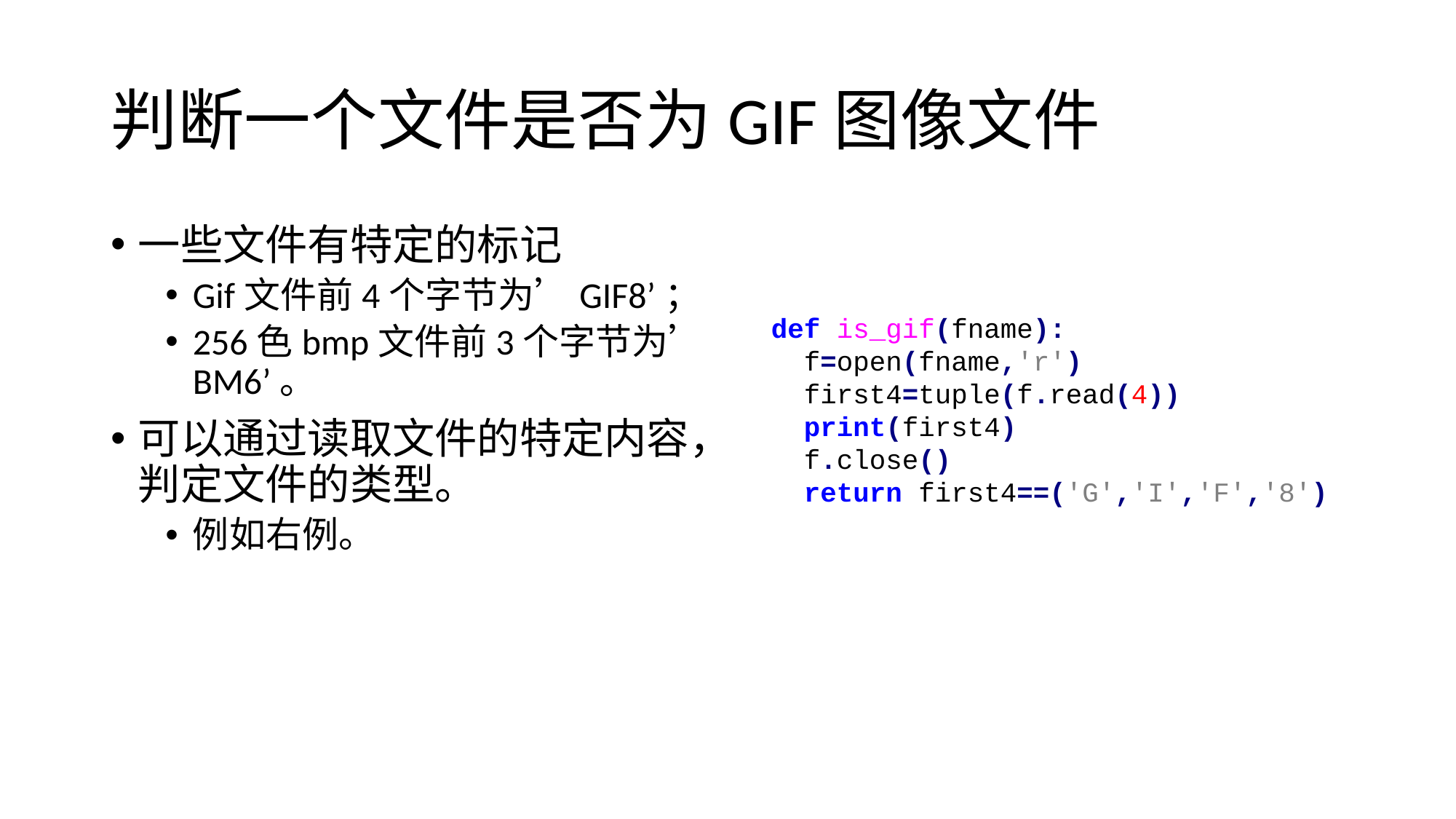

# 判断一个文件是否为GIF图像文件
一些文件有特定的标记
Gif文件前4个字节为’GIF8’；
256色bmp文件前3个字节为’BM6’。
可以通过读取文件的特定内容，判定文件的类型。
例如右例。

def is_gif(fname):
  f=open(fname,'r')
  first4=tuple(f.read(4))
  print(first4)
  f.close()
  return first4==('G','I','F','8')